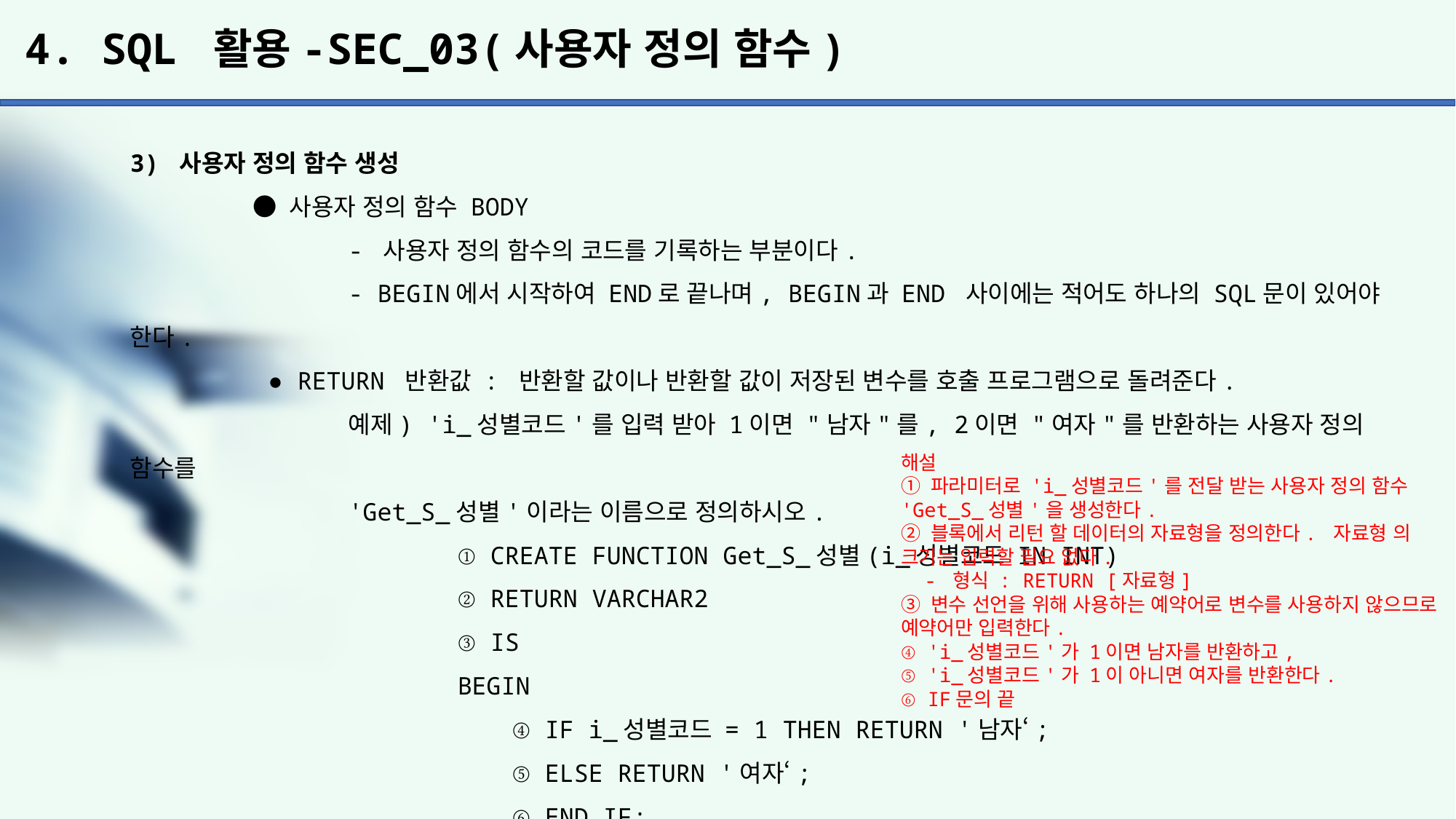

# 4. SQL 활용-SEC_03(사용자 정의 함수)
3) 사용자 정의 함수 생성
	  ● 사용자 정의 함수 BODY
		- 사용자 정의 함수의 코드를 기록하는 부분이다.
		- BEGIN에서 시작하여 END로 끝나며, BEGIN과 END 사이에는 적어도 하나의 SQL문이 있어야 한다.
	  ● RETURN 반환값 : 반환할 값이나 반환할 값이 저장된 변수를 호출 프로그램으로 돌려준다.
		예제) 'i_성별코드'를 입력 받아 1이면 "남자"를, 2이면 "여자"를 반환하는 사용자 정의 함수를
		'Get_S_성별'이라는 이름으로 정의하시오.
			① CREATE FUNCTION Get_S_성별(i_성별코드 IN INT)
			② RETURN VARCHAR2
			③ IS
			BEGIN
			④ IF i_성별코드 = 1 THEN RETURN '남자‘;
			⑤ ELSE RETURN '여자‘;
			⑥ END IF;
			END;

해설
① 파라미터로 'i_성별코드'를 전달 받는 사용자 정의 함수 'Get_S_성별'을 생성한다.
② 블록에서 리턴 할 데이터의 자료형을 정의한다. 자료형 의 크기는 입력할 필요 없다.
  - 형식 : RETURN [자료형]
③ 변수 선언을 위해 사용하는 예약어로 변수를 사용하지 않으므로 예약어만 입력한다.
④ 'i_성별코드'가 1이면 남자를 반환하고,
⑤ 'i_성별코드'가 1이 아니면 여자를 반환한다.
⑥ IF문의 끝